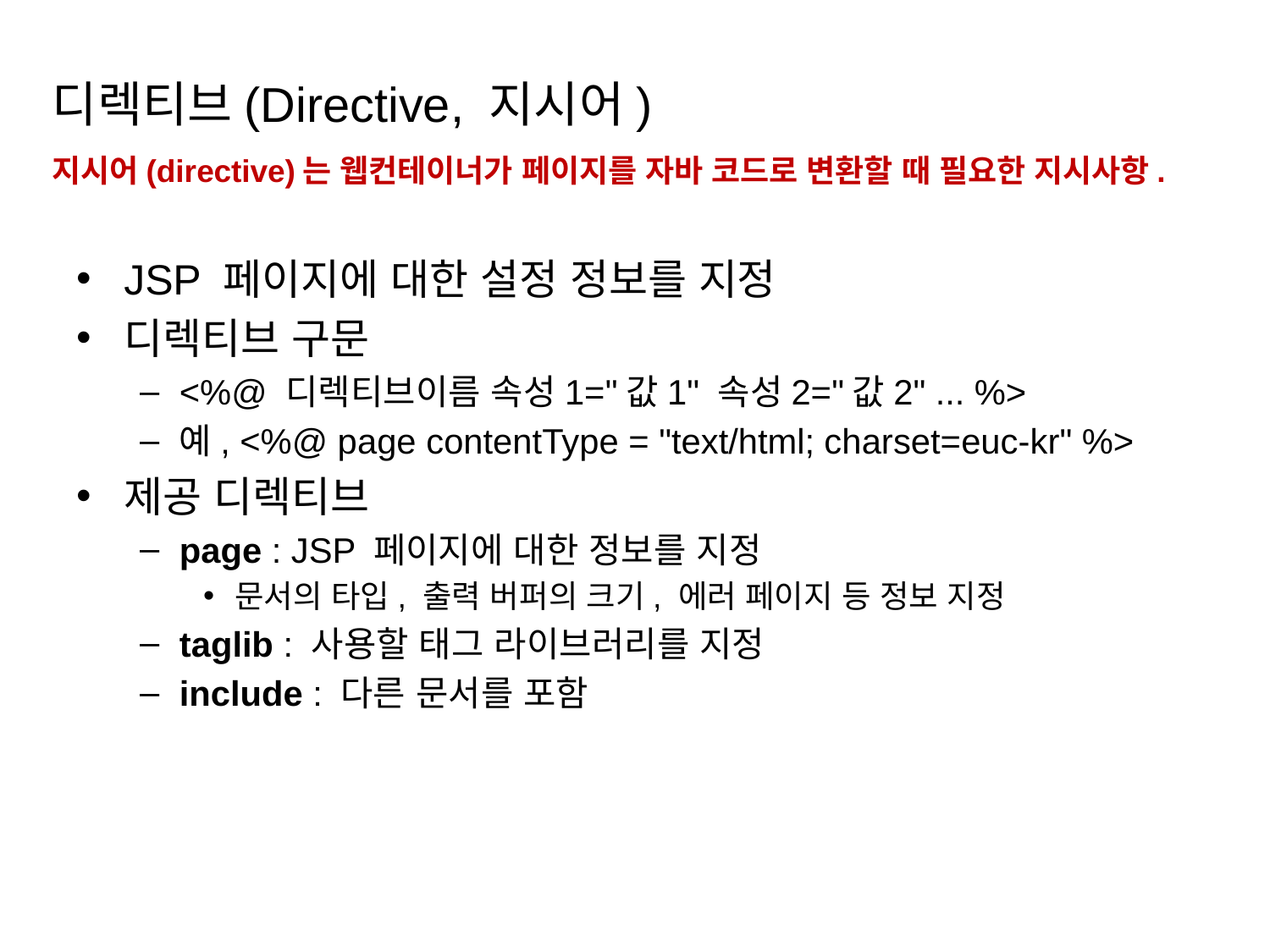

# 디렉티브(Directive, 지시어) 지시어(directive)는 웹컨테이너가 페이지를 자바 코드로 변환할 때 필요한 지시사항.
JSP 페이지에 대한 설정 정보를 지정
디렉티브 구문
<%@ 디렉티브이름 속성1="값1" 속성2="값2" ... %>
예, <%@ page contentType = "text/html; charset=euc-kr" %>
제공 디렉티브
page : JSP 페이지에 대한 정보를 지정
문서의 타입, 출력 버퍼의 크기, 에러 페이지 등 정보 지정
taglib : 사용할 태그 라이브러리를 지정
include : 다른 문서를 포함